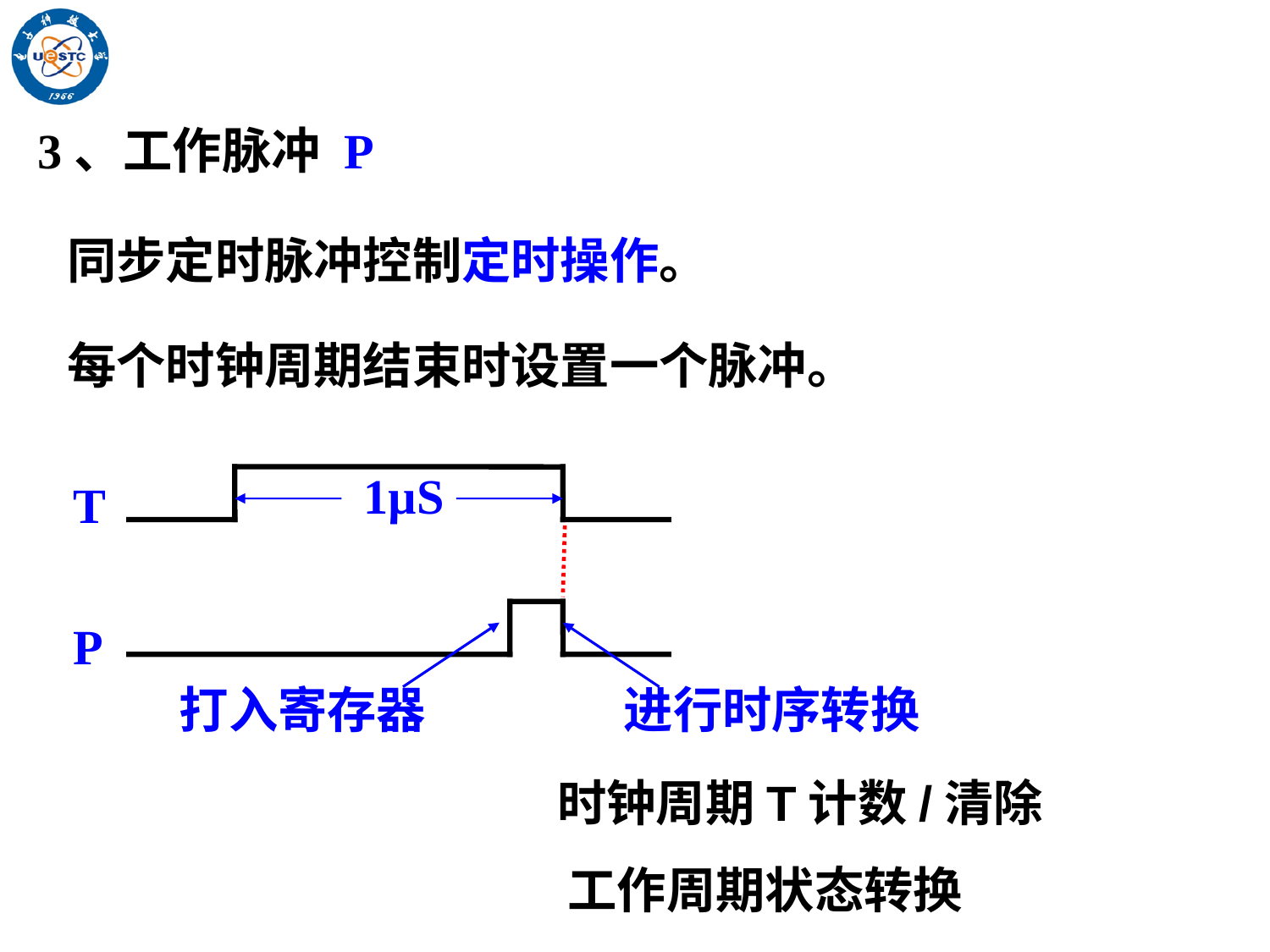

3、工作脉冲 P
同步定时脉冲控制定时操作。
每个时钟周期结束时设置一个脉冲。
1µS

T

P

打入寄存器
进行时序转换
时钟周期T计数/清除
  工作周期状态转换